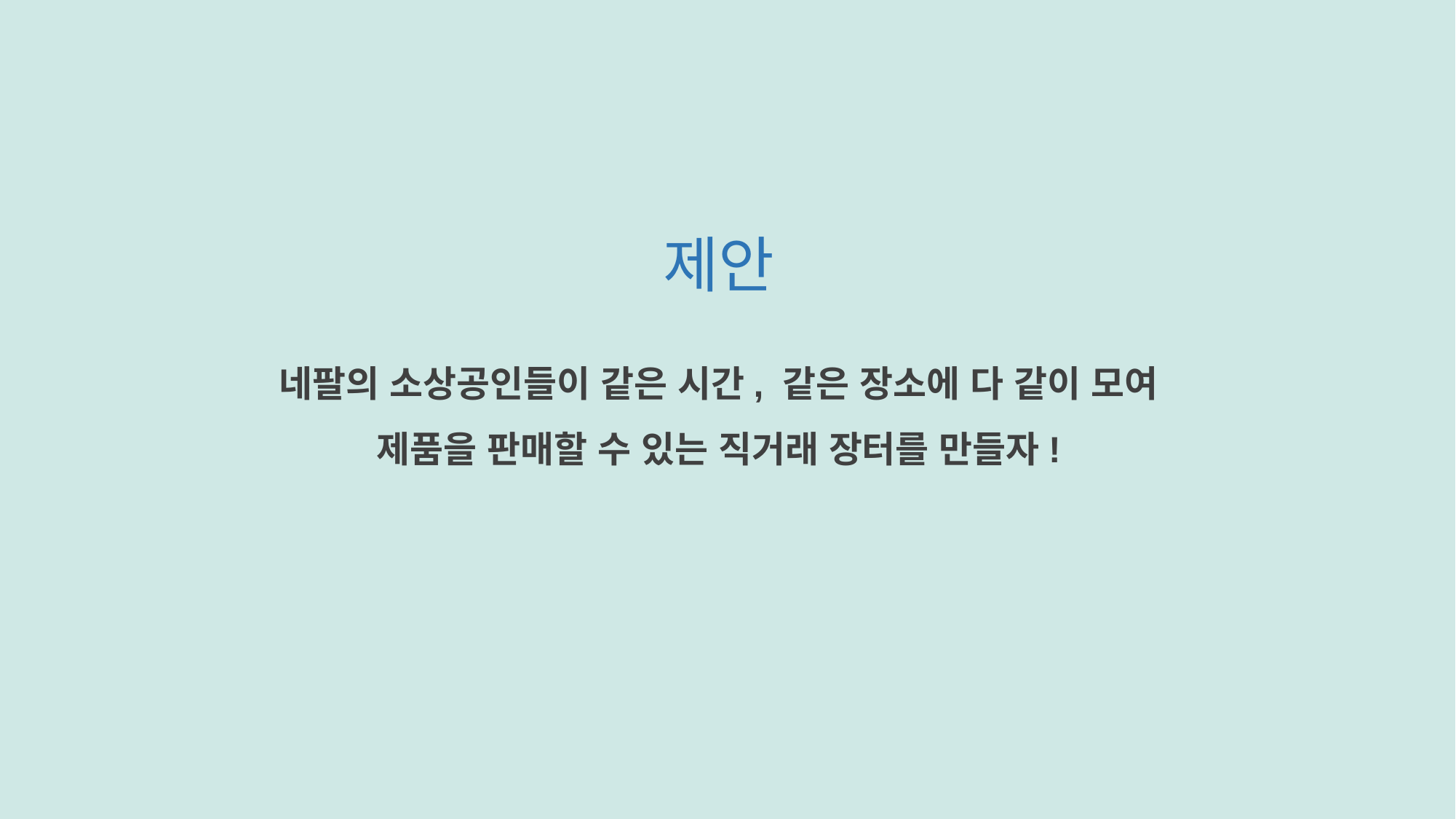

제안
네팔의 소상공인들이 같은 시간, 같은 장소에 다 같이 모여 제품을 판매할 수 있는 직거래 장터를 만들자!